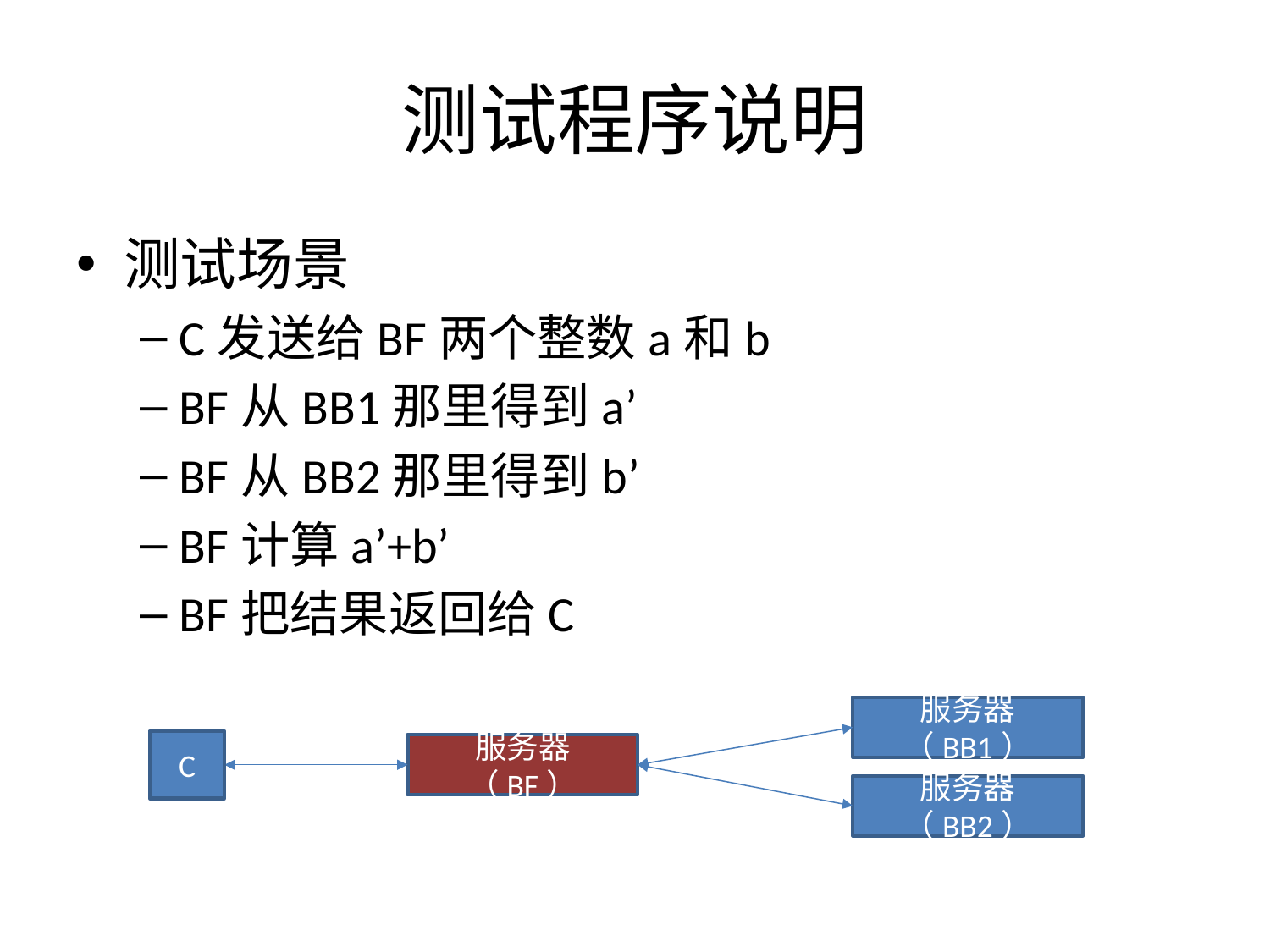

# 测试程序说明
测试场景
C发送给BF两个整数a和b
BF从BB1那里得到a’
BF从BB2那里得到b’
BF计算a’+b’
BF把结果返回给C
服务器（BB1）
C
服务器（BF）
服务器（BB2）